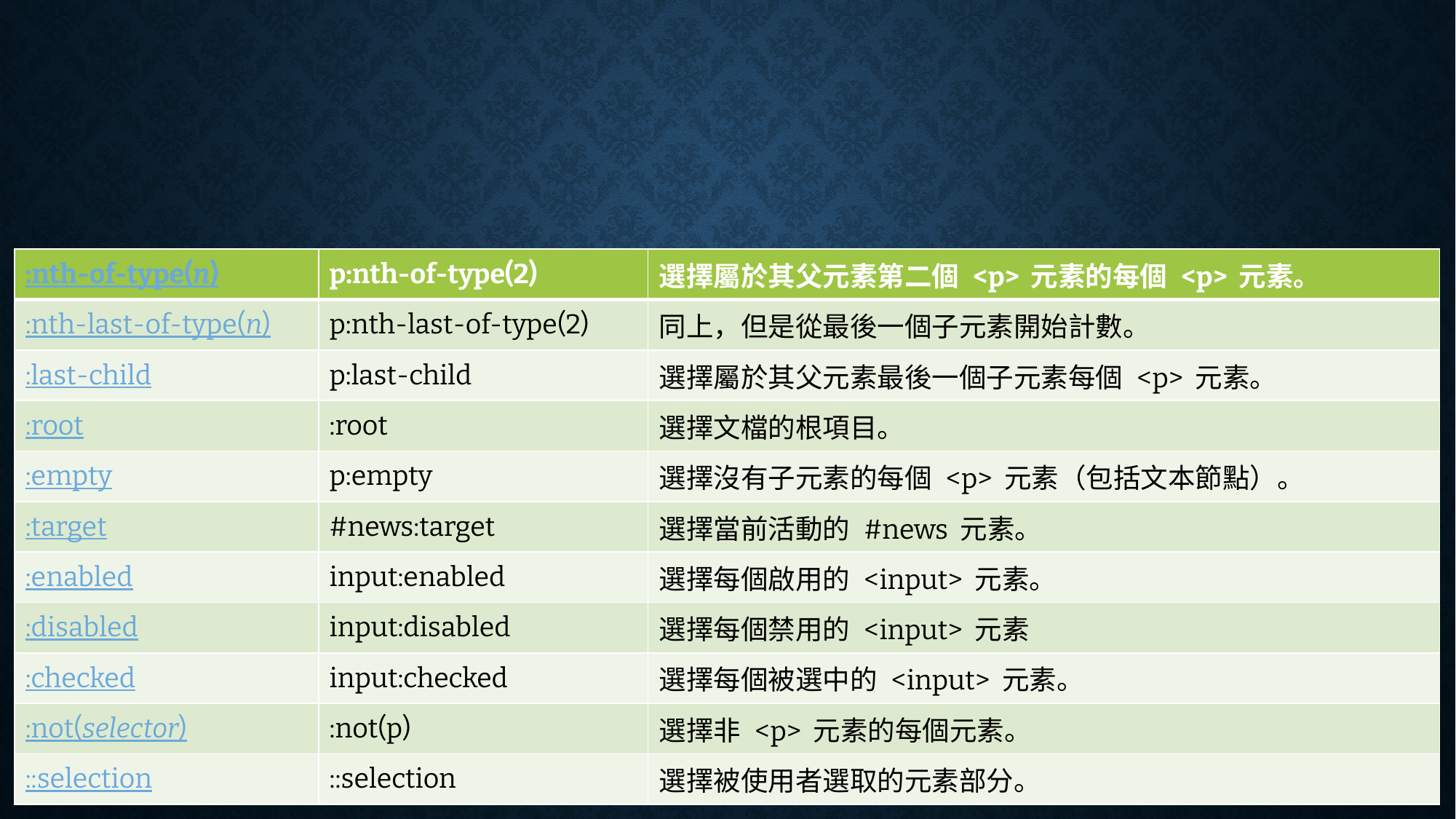

#
| :nth-of-type(n) | p:nth-of-type(2) | 選擇屬於其父元素第二個 <p> 元素的每個 <p> 元素。 |
| --- | --- | --- |
| :nth-last-of-type(n) | p:nth-last-of-type(2) | 同上，但是從最後一個子元素開始計數。 |
| :last-child | p:last-child | 選擇屬於其父元素最後一個子元素每個 <p> 元素。 |
| :root | :root | 選擇文檔的根項目。 |
| :empty | p:empty | 選擇沒有子元素的每個 <p> 元素（包括文本節點）。 |
| :target | #news:target | 選擇當前活動的 #news 元素。 |
| :enabled | input:enabled | 選擇每個啟用的 <input> 元素。 |
| :disabled | input:disabled | 選擇每個禁用的 <input> 元素 |
| :checked | input:checked | 選擇每個被選中的 <input> 元素。 |
| :not(selector) | :not(p) | 選擇非 <p> 元素的每個元素。 |
| ::selection | ::selection | 選擇被使用者選取的元素部分。 |